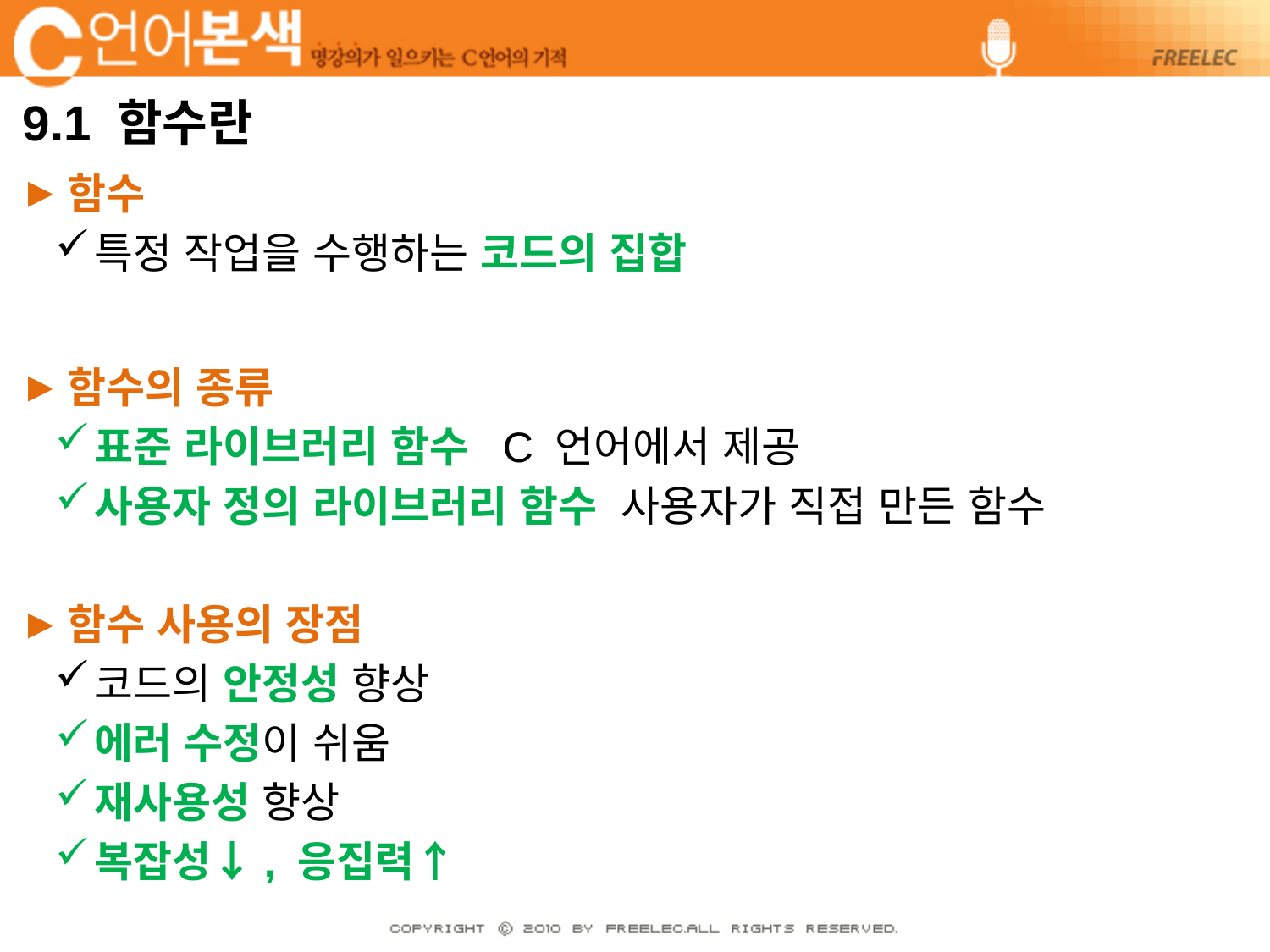

# 9.1 함수란
함수
특정 작업을 수행하는 코드의 집합

함수의 종류
표준 라이브러리 함수  C 언어에서 제공
사용자 정의 라이브러리 함수  사용자가 직접 만든 함수

함수 사용의 장점
코드의 안정성 향상
에러 수정이 쉬움
재사용성 향상
복잡성↓, 응집력↑